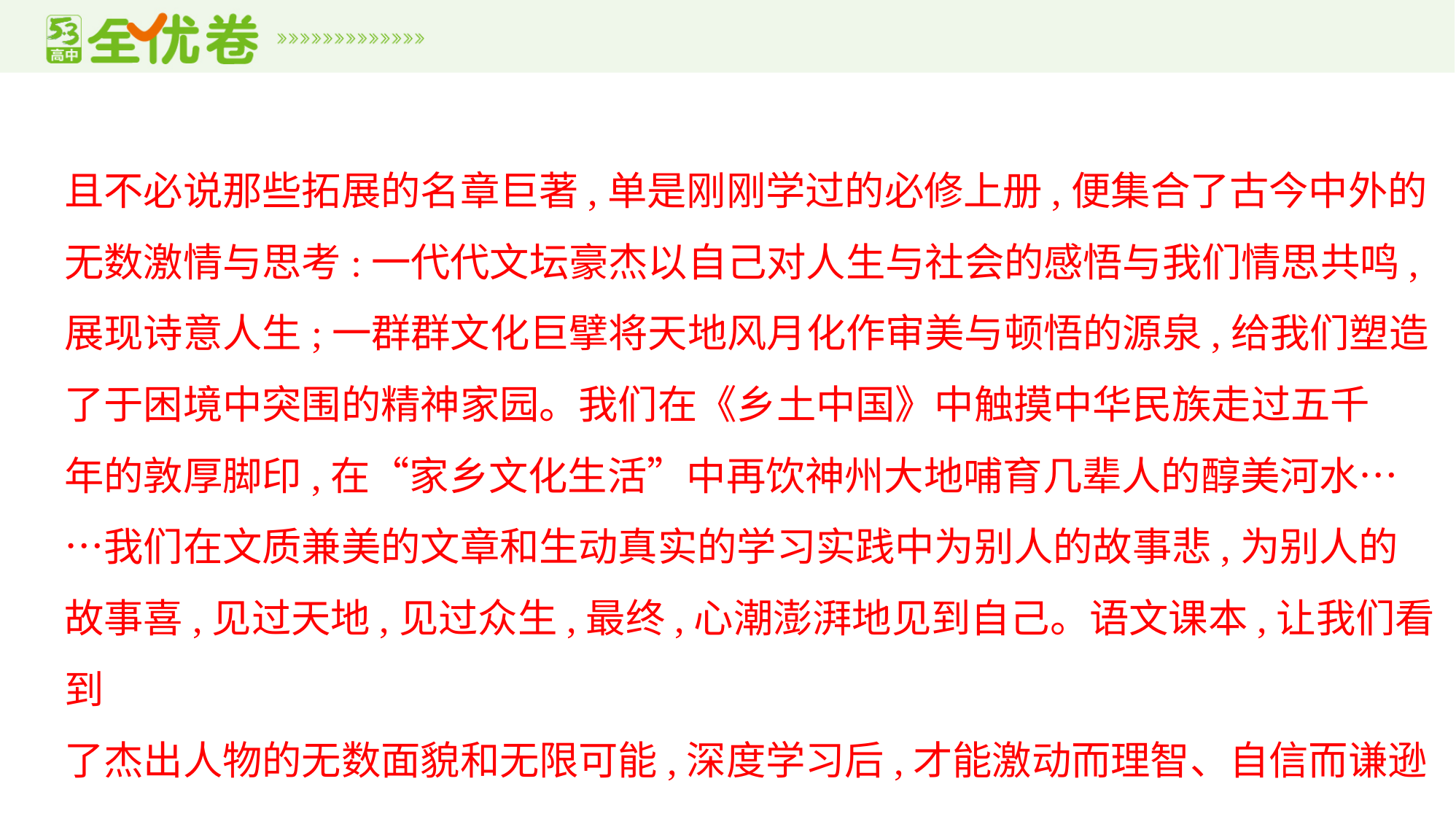

且不必说那些拓展的名章巨著,单是刚刚学过的必修上册,便集合了古今中外的
无数激情与思考:一代代文坛豪杰以自己对人生与社会的感悟与我们情思共鸣,
展现诗意人生;一群群文化巨擘将天地风月化作审美与顿悟的源泉,给我们塑造
了于困境中突围的精神家园。我们在《乡土中国》中触摸中华民族走过五千
年的敦厚脚印,在“家乡文化生活”中再饮神州大地哺育几辈人的醇美河水…
…我们在文质兼美的文章和生动真实的学习实践中为别人的故事悲,为别人的
故事喜,见过天地,见过众生,最终,心潮澎湃地见到自己。语文课本,让我们看到
了杰出人物的无数面貌和无限可能,深度学习后,才能激动而理智、自信而谦逊